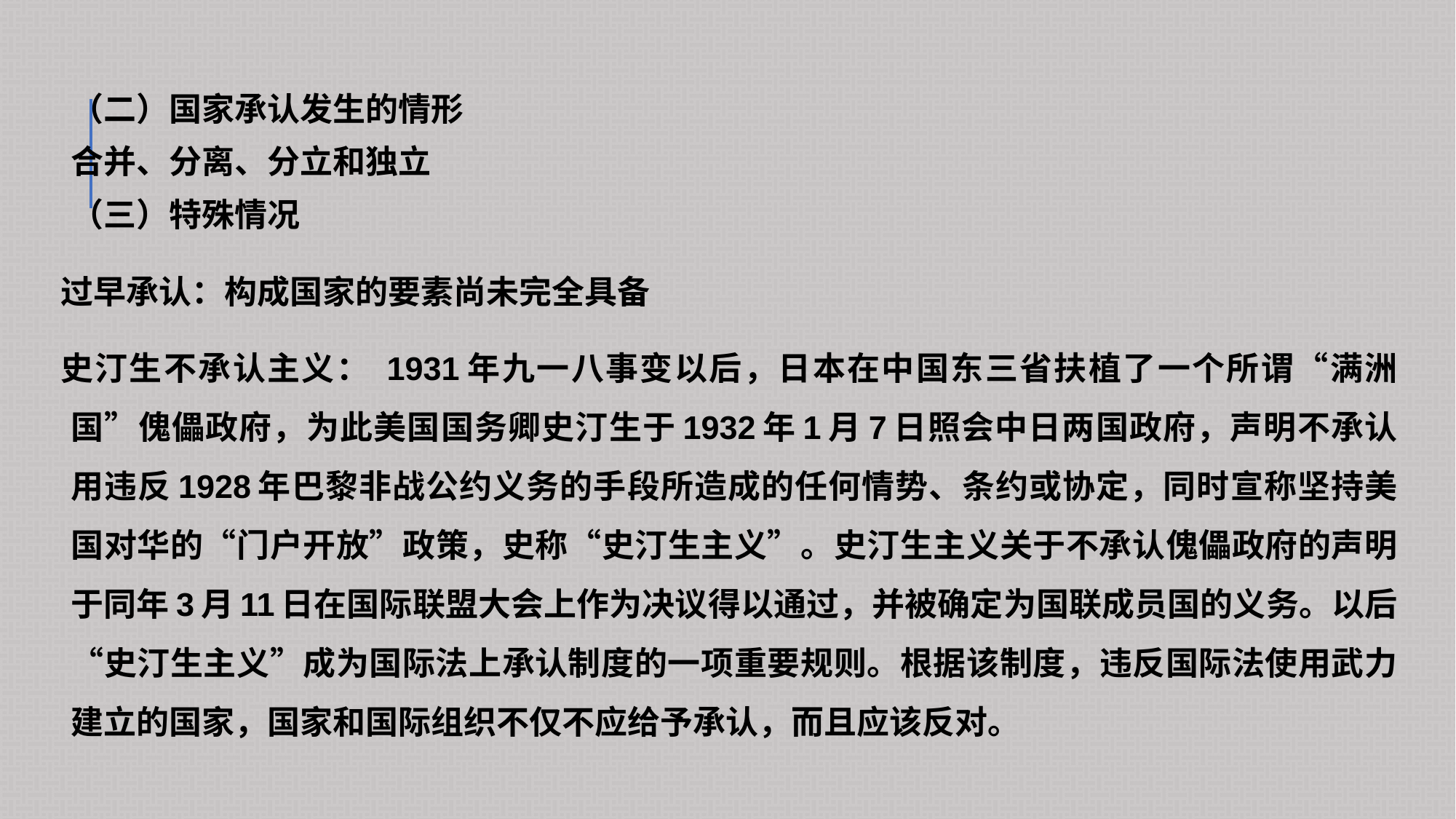

（二）国家承认发生的情形
合并、分离、分立和独立
（三）特殊情况
过早承认：构成国家的要素尚未完全具备
史汀生不承认主义： 1931年九一八事变以后，日本在中国东三省扶植了一个所谓“满洲国”傀儡政府，为此美国国务卿史汀生于1932年1月7日照会中日两国政府，声明不承认用违反1928年巴黎非战公约义务的手段所造成的任何情势、条约或协定，同时宣称坚持美国对华的“门户开放”政策，史称“史汀生主义”。史汀生主义关于不承认傀儡政府的声明于同年3月11日在国际联盟大会上作为决议得以通过，并被确定为国联成员国的义务。以后“史汀生主义”成为国际法上承认制度的一项重要规则。根据该制度，违反国际法使用武力建立的国家，国家和国际组织不仅不应给予承认，而且应该反对。